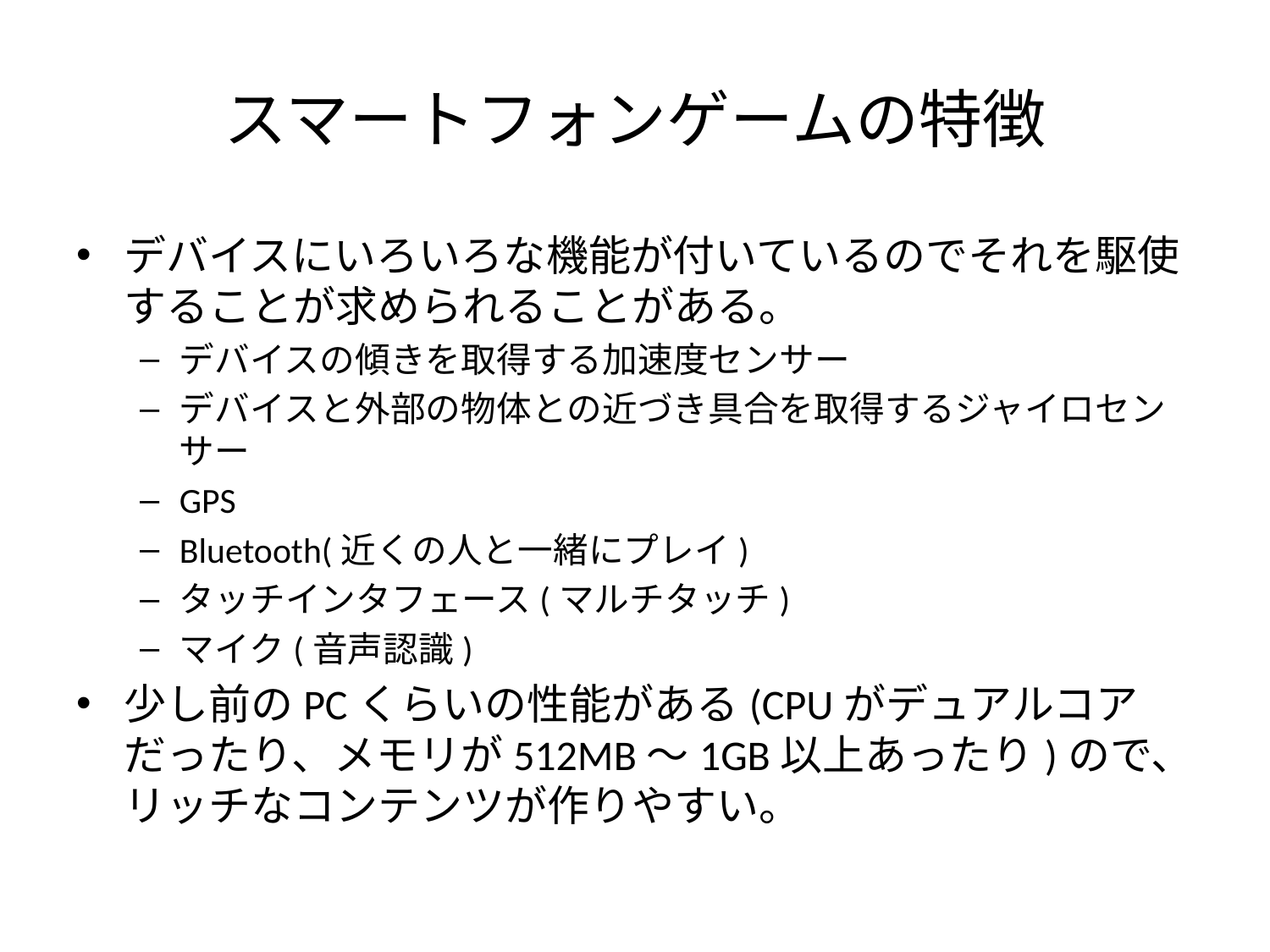

# スマートフォンゲームの特徴
デバイスにいろいろな機能が付いているのでそれを駆使することが求められることがある。
デバイスの傾きを取得する加速度センサー
デバイスと外部の物体との近づき具合を取得するジャイロセンサー
GPS
Bluetooth(近くの人と一緒にプレイ)
タッチインタフェース(マルチタッチ)
マイク(音声認識)
少し前のPCくらいの性能がある(CPUがデュアルコアだったり、メモリが512MB～1GB以上あったり)ので、リッチなコンテンツが作りやすい。